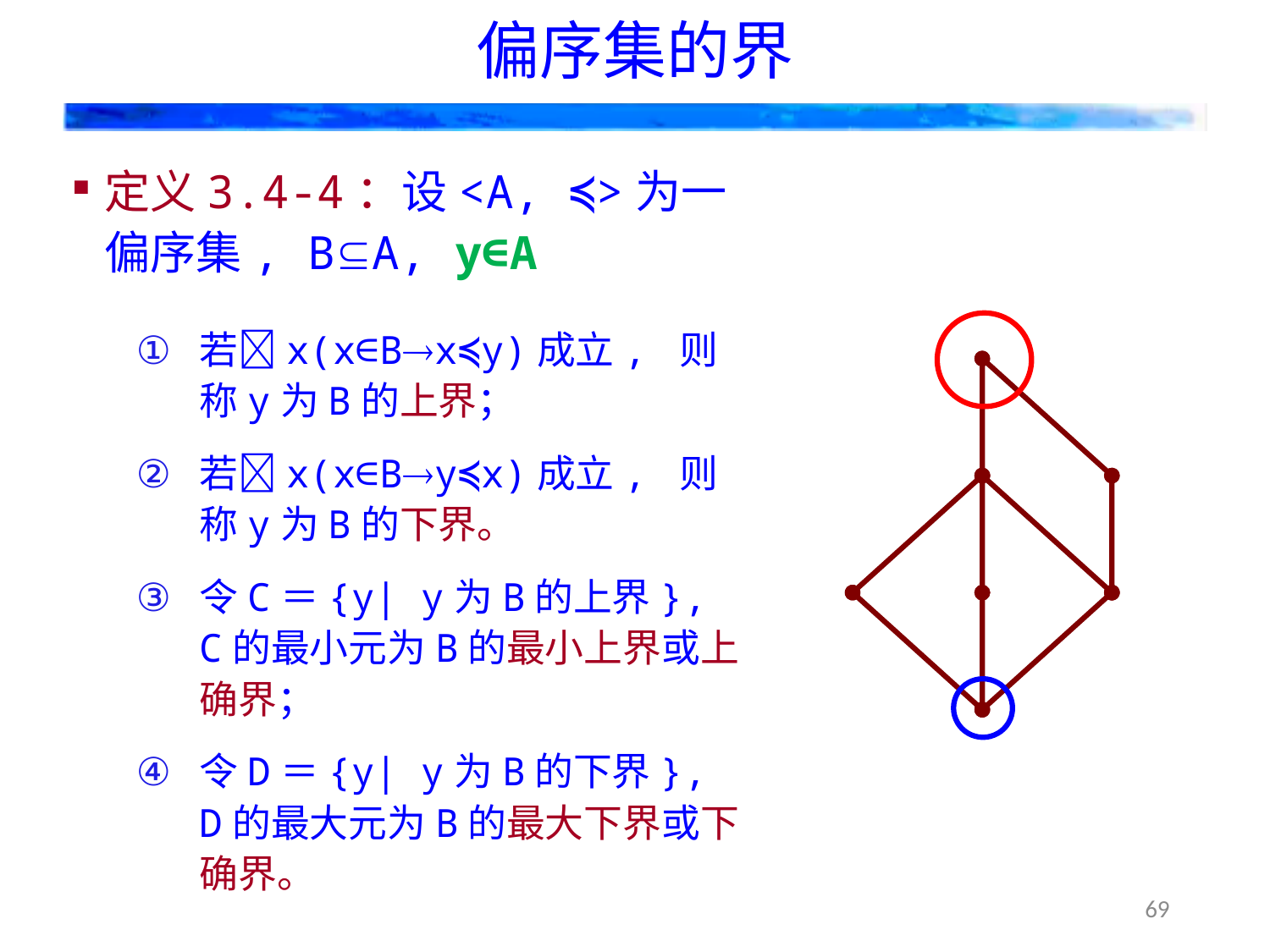

# 偏序集的界
定义3.4-4：设<A, ≼>为一偏序集, B⊆A, y∈A
若∀x(x∈B→x≼y)成立, 则称y为B的上界；
若∀x(x∈B→y≼x)成立, 则称y为B的下界。
令C＝{y| y为B的上界}, C的最小元为B的最小上界或上确界；
令D＝{y| y为B的下界}, D的最大元为B的最大下界或下确界。

69